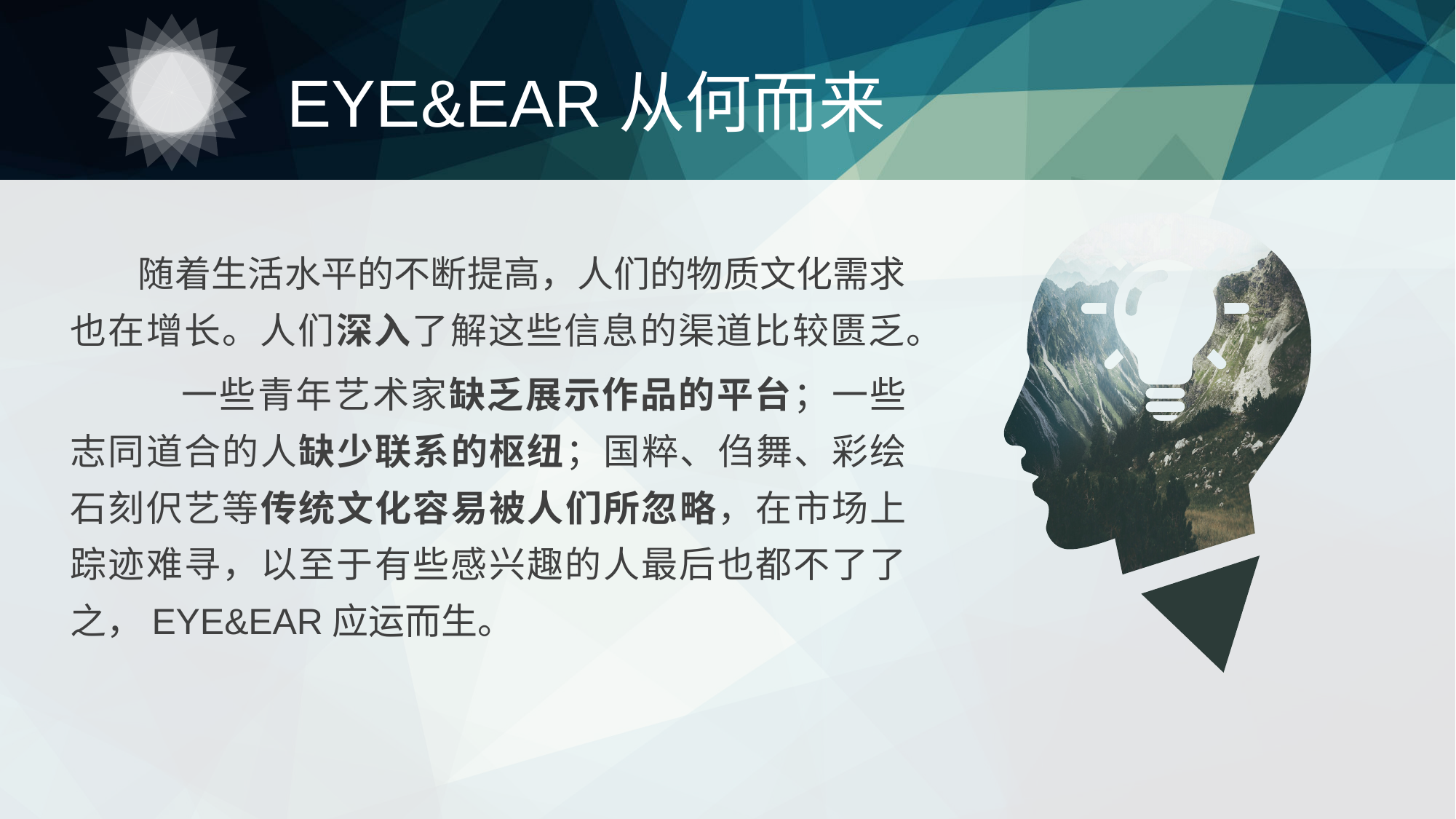

EYE&EAR从何而来

       随着生活水平的不断提高，人们的物质文化需求也在增长。人们深入了解这些信息的渠道比较匮乏。
	一些青年艺术家缺乏展示作品的平台；一些志同道合的人缺少联系的枢纽；国粹、㑇舞、彩绘石刻伬艺等传统文化容易被人们所忽略，在市场上踪迹难寻，以至于有些感兴趣的人最后也都不了了之，EYE&EAR应运而生。